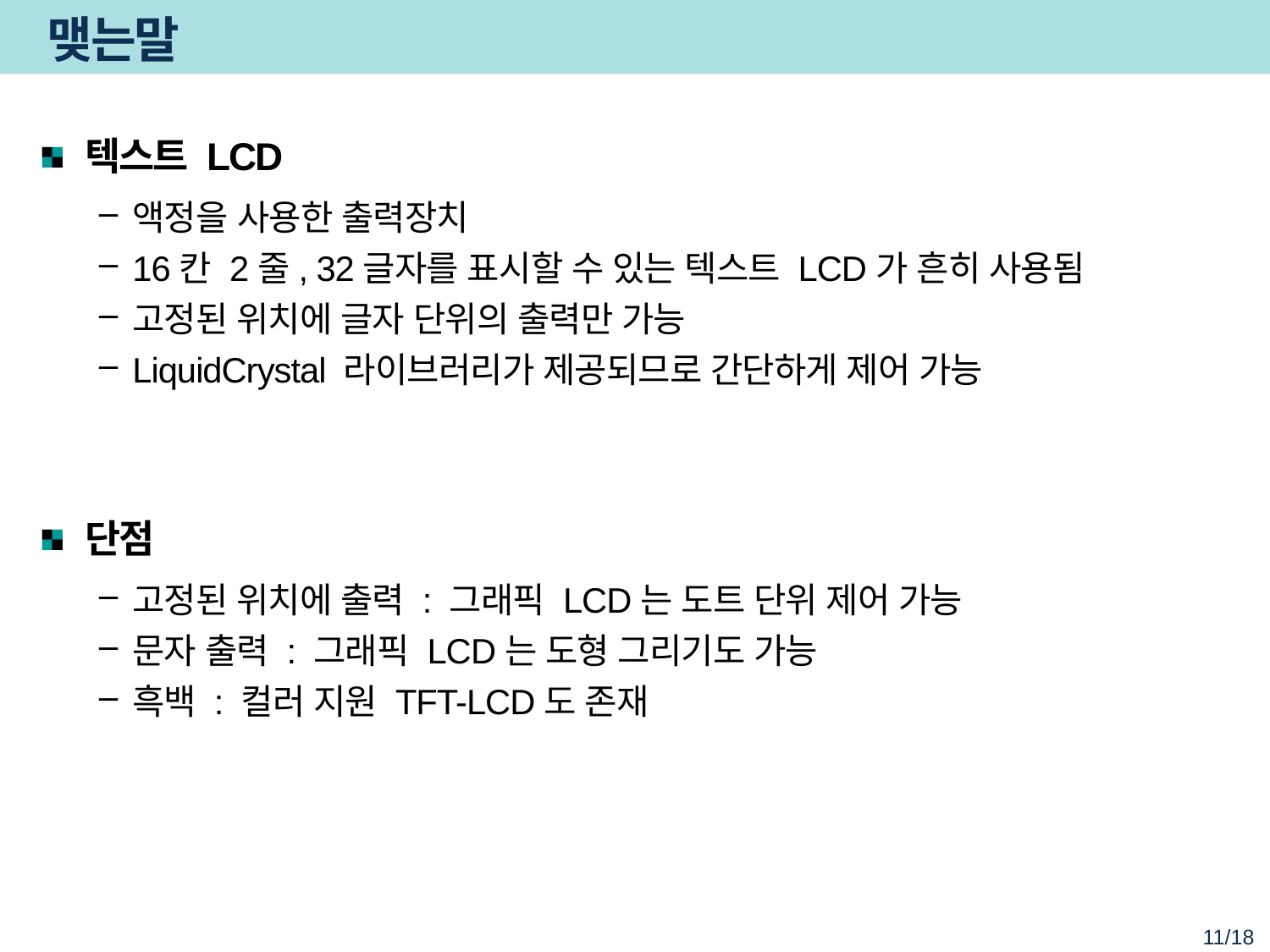

# 맺는말
텍스트 LCD
액정을 사용한 출력장치
16칸 2줄, 32글자를 표시할 수 있는 텍스트 LCD가 흔히 사용됨
고정된 위치에 글자 단위의 출력만 가능
LiquidCrystal 라이브러리가 제공되므로 간단하게 제어 가능
단점
고정된 위치에 출력 : 그래픽 LCD는 도트 단위 제어 가능
문자 출력 : 그래픽 LCD는 도형 그리기도 가능
흑백 : 컬러 지원 TFT-LCD도 존재